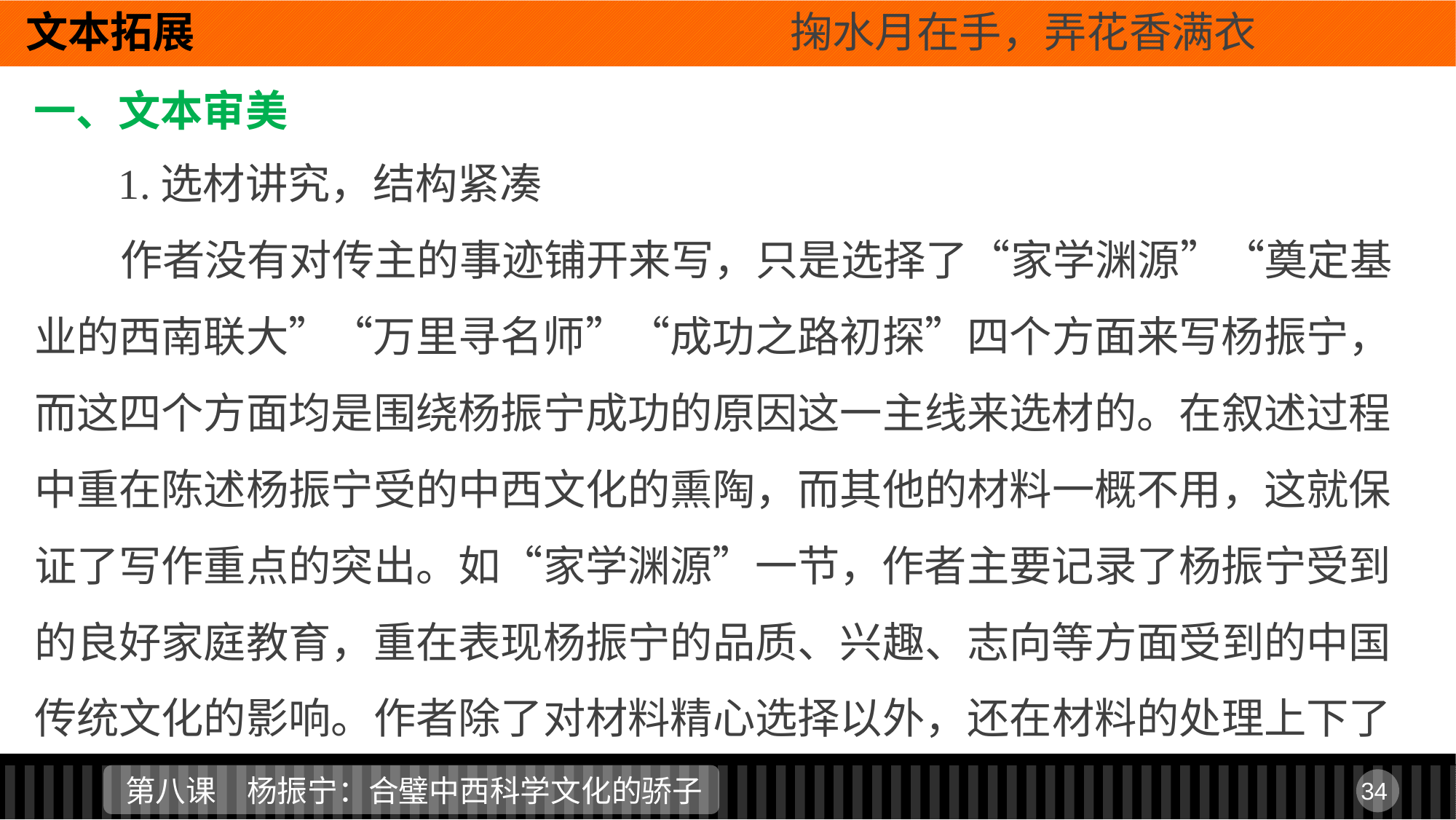

文本拓展        					掬水月在手，弄花香满衣

一、文本审美
        1.选材讲究，结构紧凑
        作者没有对传主的事迹铺开来写，只是选择了“家学渊源”“奠定基业的西南联大”“万里寻名师”“成功之路初探”四个方面来写杨振宁，而这四个方面均是围绕杨振宁成功的原因这一主线来选材的。在叙述过程中重在陈述杨振宁受的中西文化的熏陶，而其他的材料一概不用，这就保证了写作重点的突出。如“家学渊源”一节，作者主要记录了杨振宁受到的良好家庭教育，重在表现杨振宁的品质、兴趣、志向等方面受到的中国传统文化的影响。作者除了对材料精心选择以外，还在材料的处理上下了